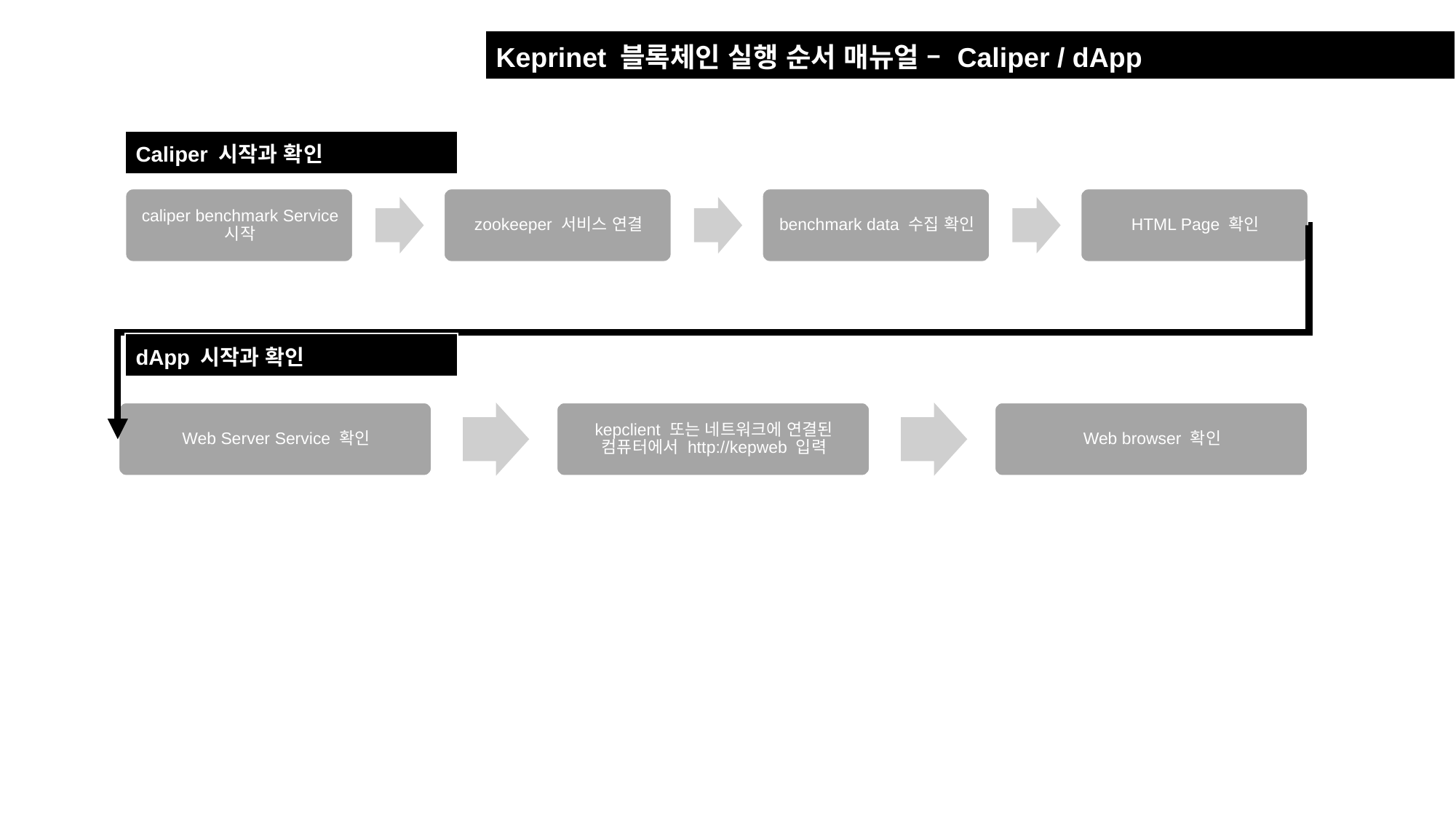

| Keprinet 블록체인 실행 순서 매뉴얼 – Caliper / dApp |
| --- |
| Caliper 시작과 확인 |
| --- |
caliper benchmark Service 시작

zookeeper 서비스 연결

benchmark data 수집 확인

HTML Page 확인
| dApp 시작과 확인 |
| --- |
Web Server Service 확인

kepclient 또는 네트워크에 연결된 컴퓨터에서 http://kepweb 입력

Web browser 확인